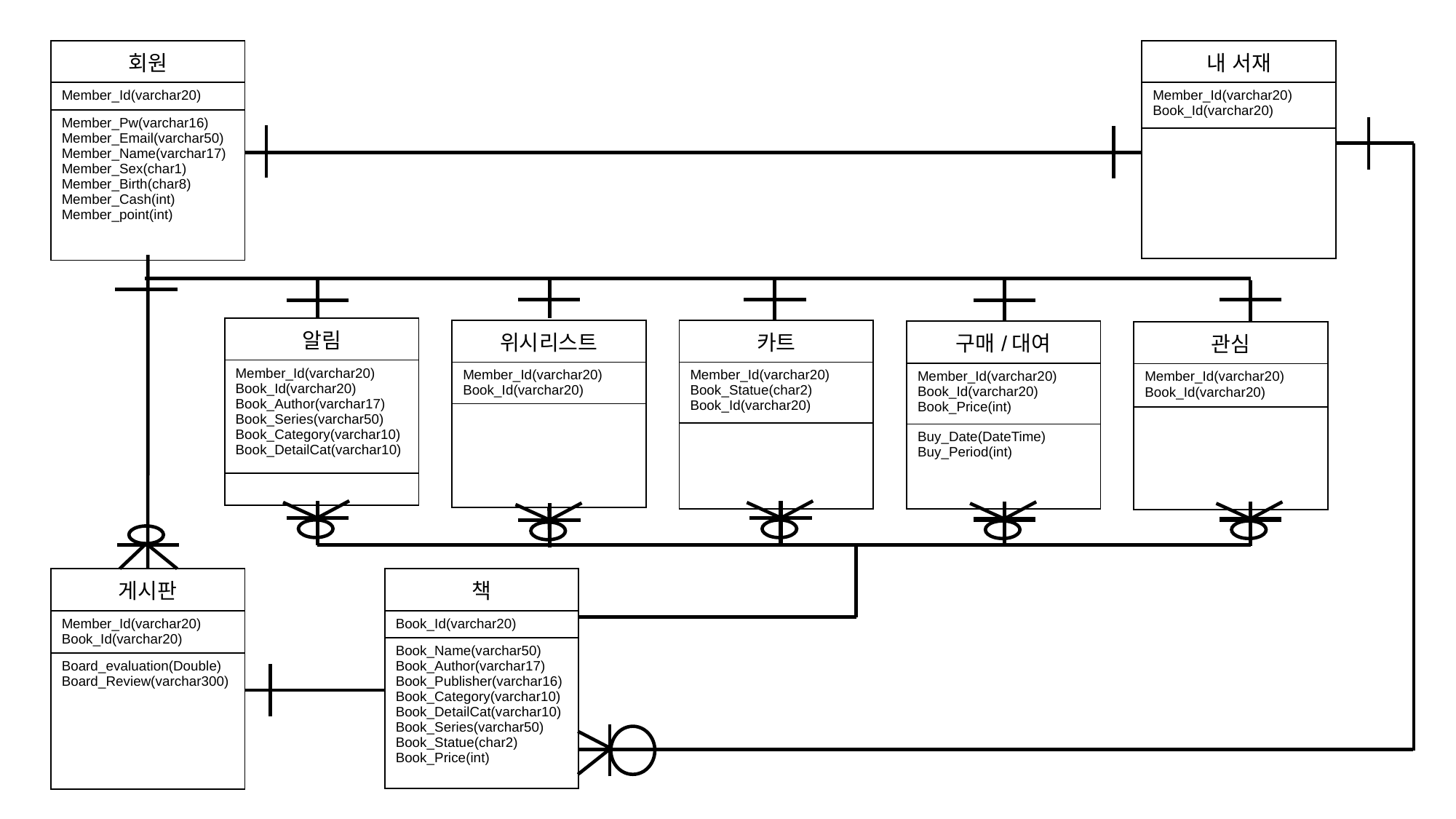

| 회원 |
| --- |
| Member\_Id(varchar20) |
| Member\_Pw(varchar16) Member\_Email(varchar50) Member\_Name(varchar17) Member\_Sex(char1) Member\_Birth(char8) Member\_Cash(int) Member\_point(int) |
| 내 서재 |
| --- |
| Member\_Id(varchar20) Book\_Id(varchar20) |
|  |
| 알림 |
| --- |
| Member\_Id(varchar20) Book\_Id(varchar20) Book\_Author(varchar17) Book\_Series(varchar50) Book\_Category(varchar10) Book\_DetailCat(varchar10) |
|  |
| 카트 |
| --- |
| Member\_Id(varchar20) Book\_Statue(char2) Book\_Id(varchar20) |
|  |
| 위시리스트 |
| --- |
| Member\_Id(varchar20) Book\_Id(varchar20) |
|  |
| 구매/대여 |
| --- |
| Member\_Id(varchar20) Book\_Id(varchar20) Book\_Price(int) |
| Buy\_Date(DateTime) Buy\_Period(int) |
| 관심 |
| --- |
| Member\_Id(varchar20) Book\_Id(varchar20) |
|  |

| 게시판 |
| --- |
| Member\_Id(varchar20) Book\_Id(varchar20) |
| Board\_evaluation(Double) Board\_Review(varchar300) |
| 책 |
| --- |
| Book\_Id(varchar20) |
| Book\_Name(varchar50) Book\_Author(varchar17) Book\_Publisher(varchar16) Book\_Category(varchar10) Book\_DetailCat(varchar10) Book\_Series(varchar50) Book\_Statue(char2) Book\_Price(int) |